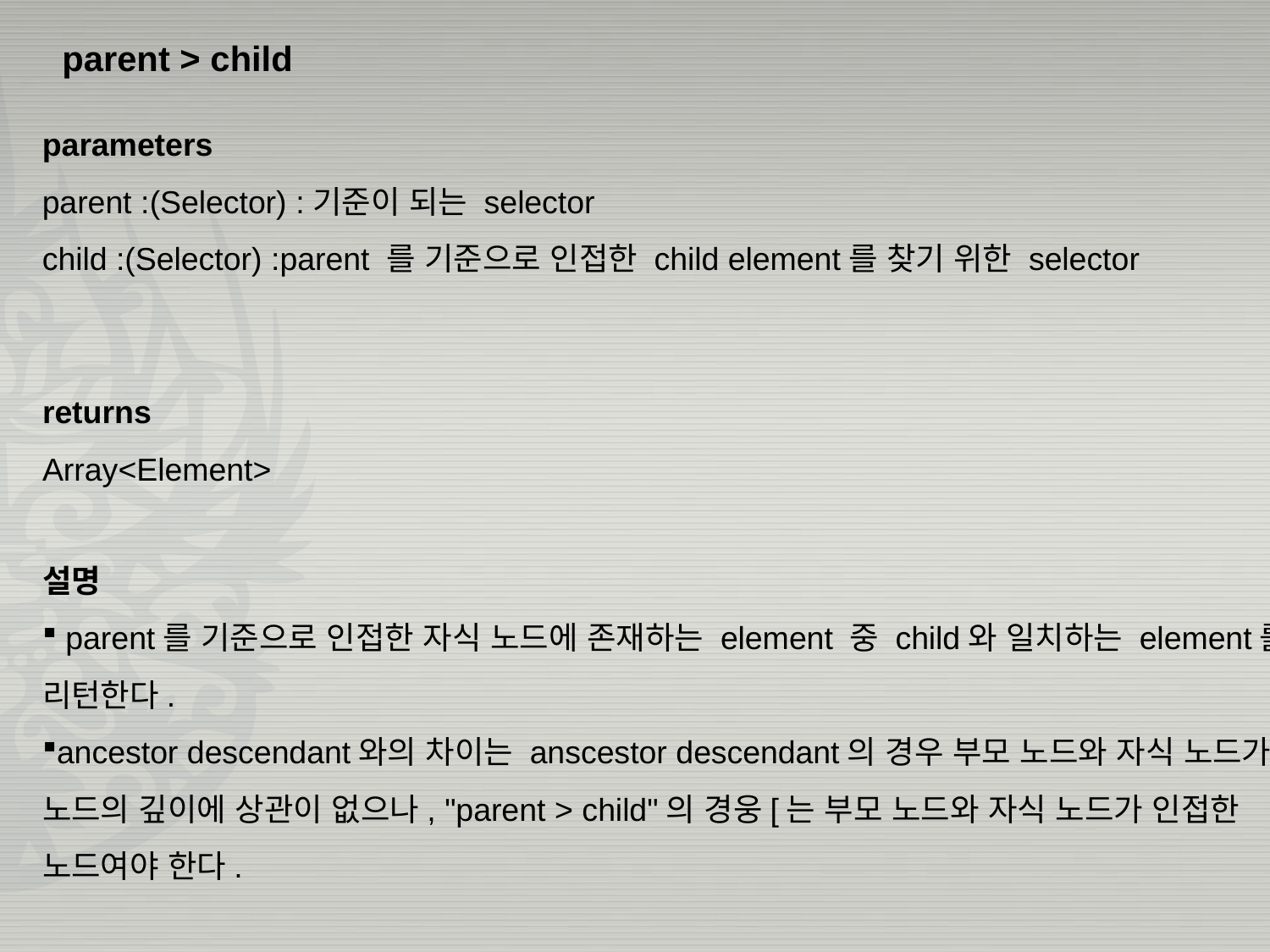

parent > child
parameters
parent :(Selector) :기준이 되는 selector
child :(Selector) :parent 를 기준으로 인접한 child element를 찾기 위한 selector
returns
Array<Element>
설명
 parent를 기준으로 인접한 자식 노드에 존재하는 element 중 child와 일치하는 element를 리턴한다.
ancestor descendant와의 차이는 anscestor descendant의 경우 부모 노드와 자식 노드가 노드의 깊이에 상관이 없으나, "parent > child"의 경웅[는 부모 노드와 자식 노드가 인접한 노드여야 한다.